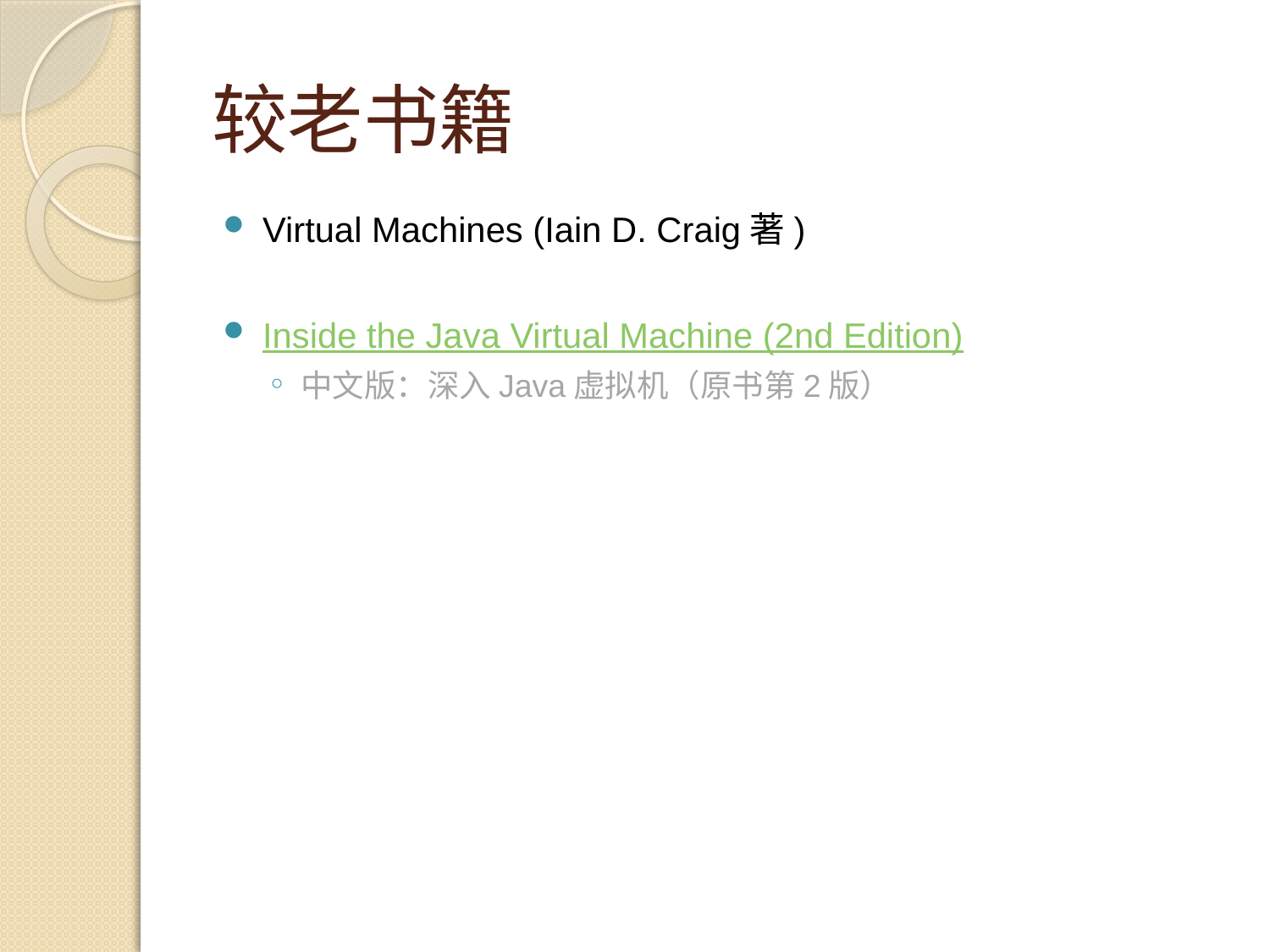

# 较老书籍
Virtual Machines (Iain D. Craig著)

Inside the Java Virtual Machine (2nd Edition)
中文版：深入Java虚拟机（原书第2版）